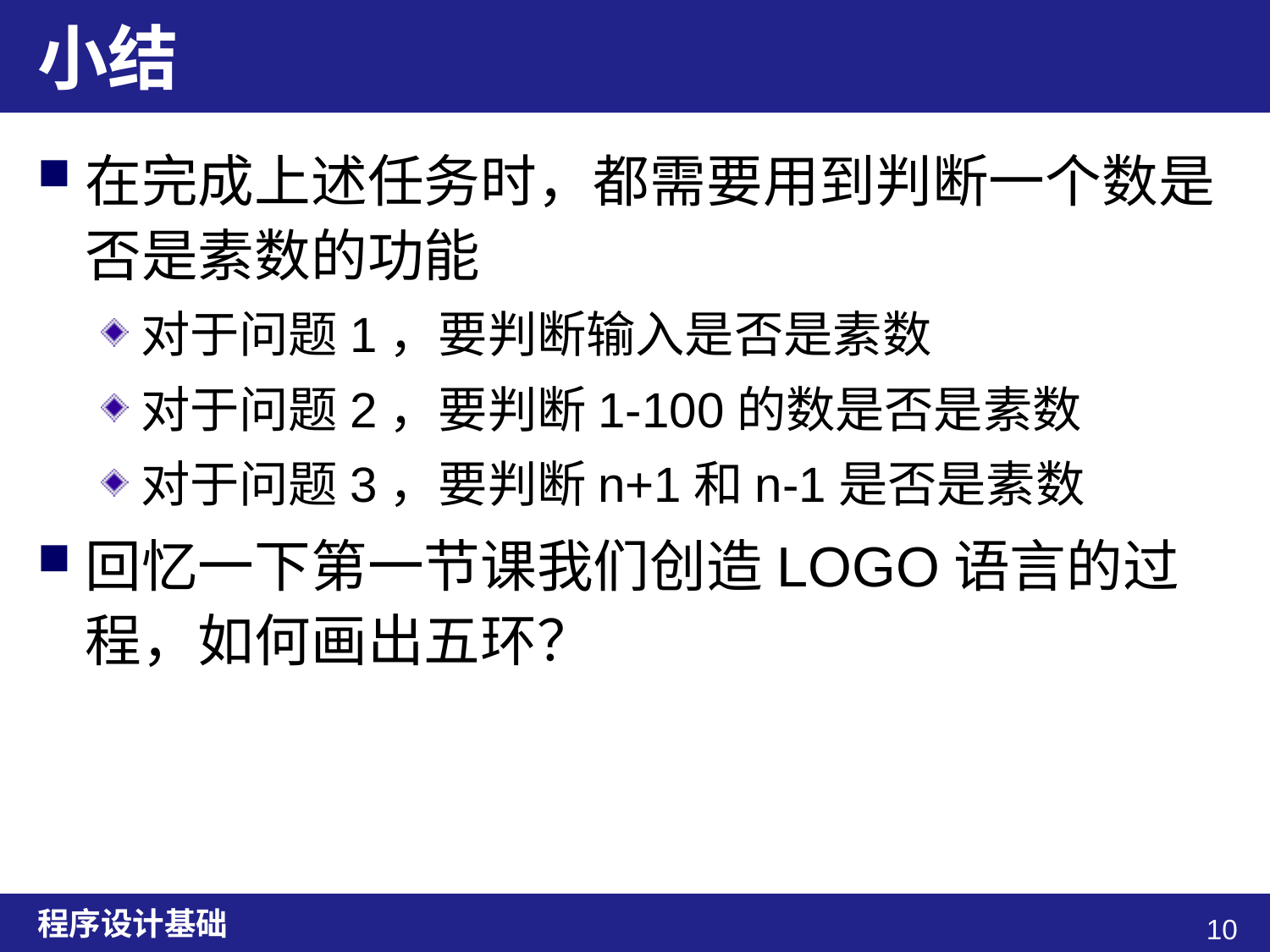

# 小结
在完成上述任务时，都需要用到判断一个数是否是素数的功能
对于问题1，要判断输入是否是素数
对于问题2，要判断1-100的数是否是素数
对于问题3，要判断n+1和n-1是否是素数
回忆一下第一节课我们创造LOGO语言的过程，如何画出五环？